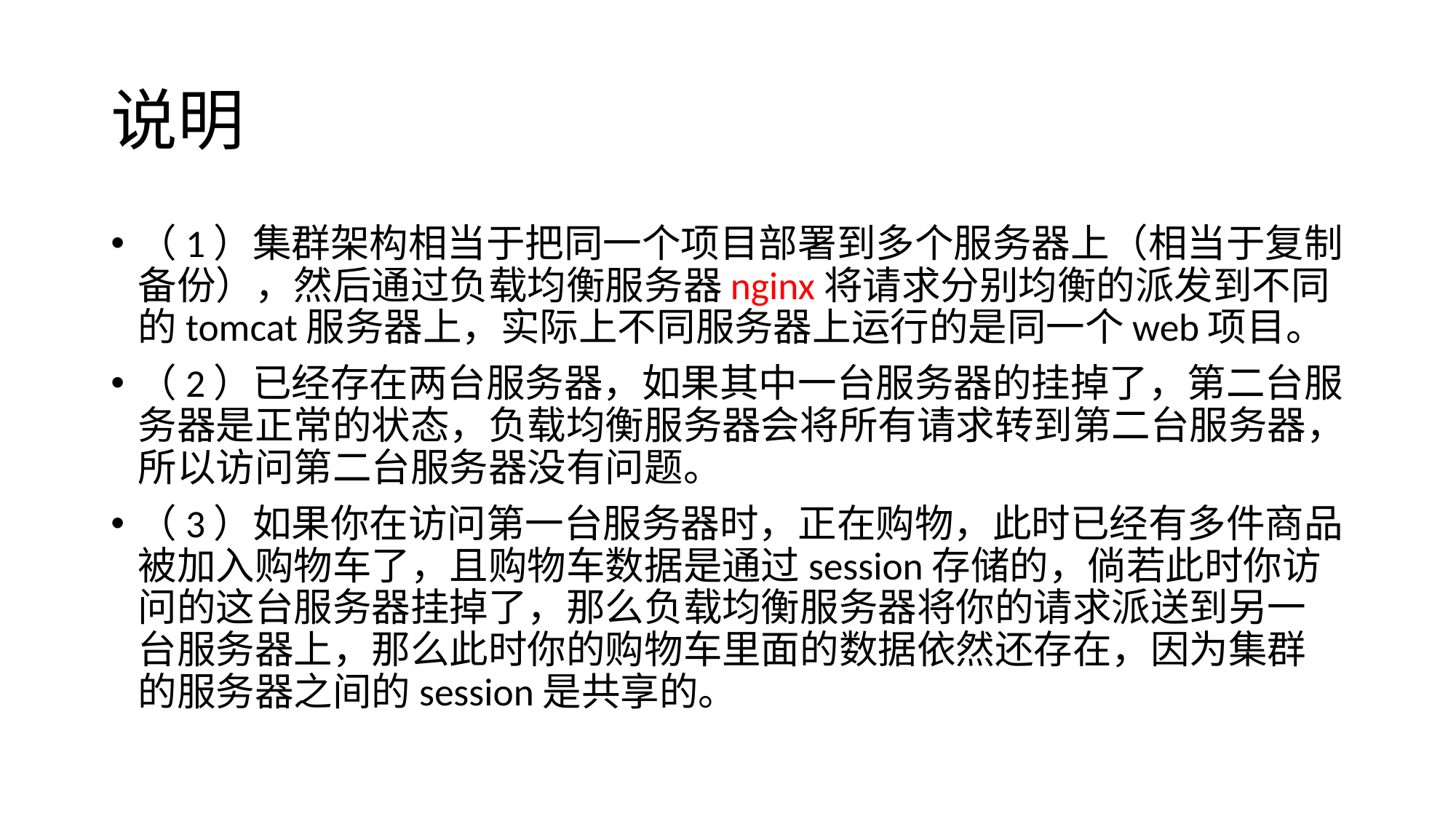

# 说明
（1）集群架构相当于把同一个项目部署到多个服务器上（相当于复制备份），然后通过负载均衡服务器nginx将请求分别均衡的派发到不同的tomcat服务器上，实际上不同服务器上运行的是同一个web项目。
（2）已经存在两台服务器，如果其中一台服务器的挂掉了，第二台服务器是正常的状态，负载均衡服务器会将所有请求转到第二台服务器，所以访问第二台服务器没有问题。
（3）如果你在访问第一台服务器时，正在购物，此时已经有多件商品被加入购物车了，且购物车数据是通过session存储的，倘若此时你访问的这台服务器挂掉了，那么负载均衡服务器将你的请求派送到另一台服务器上，那么此时你的购物车里面的数据依然还存在，因为集群的服务器之间的session是共享的。